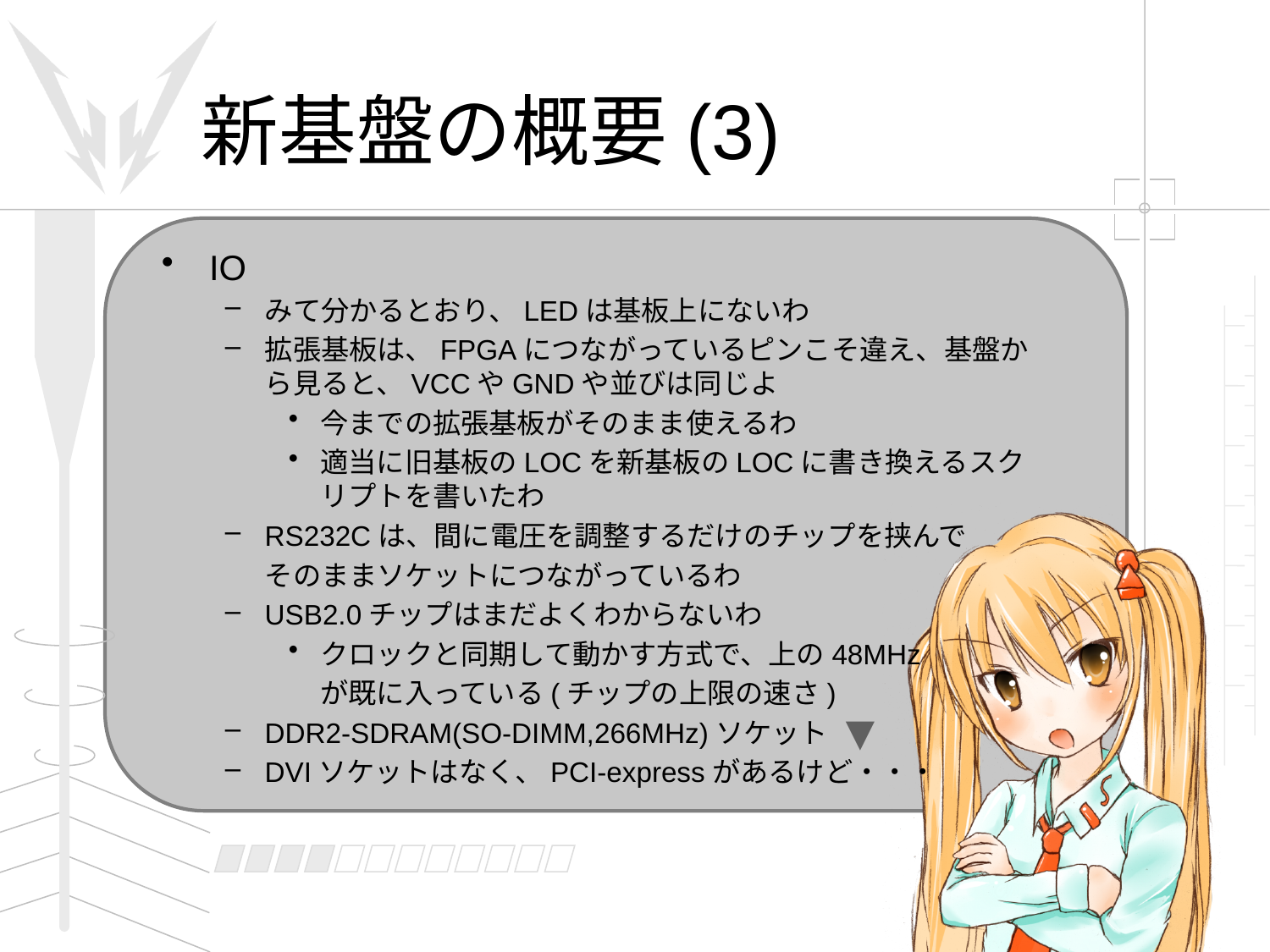

# 新基盤の概要(3)
IO
みて分かるとおり、LEDは基板上にないわ
拡張基板は、FPGAにつながっているピンこそ違え、基盤から見ると、VCCやGNDや並びは同じよ
今までの拡張基板がそのまま使えるわ
適当に旧基板のLOCを新基板のLOCに書き換えるスクリプトを書いたわ
RS232Cは、間に電圧を調整するだけのチップを挟んで
	そのままソケットにつながっているわ
USB2.0チップはまだよくわからないわ
クロックと同期して動かす方式で、上の48MHz
	が既に入っている(チップの上限の速さ)
DDR2-SDRAM(SO-DIMM,266MHz)ソケット
DVIソケットはなく、PCI-expressがあるけど・・・